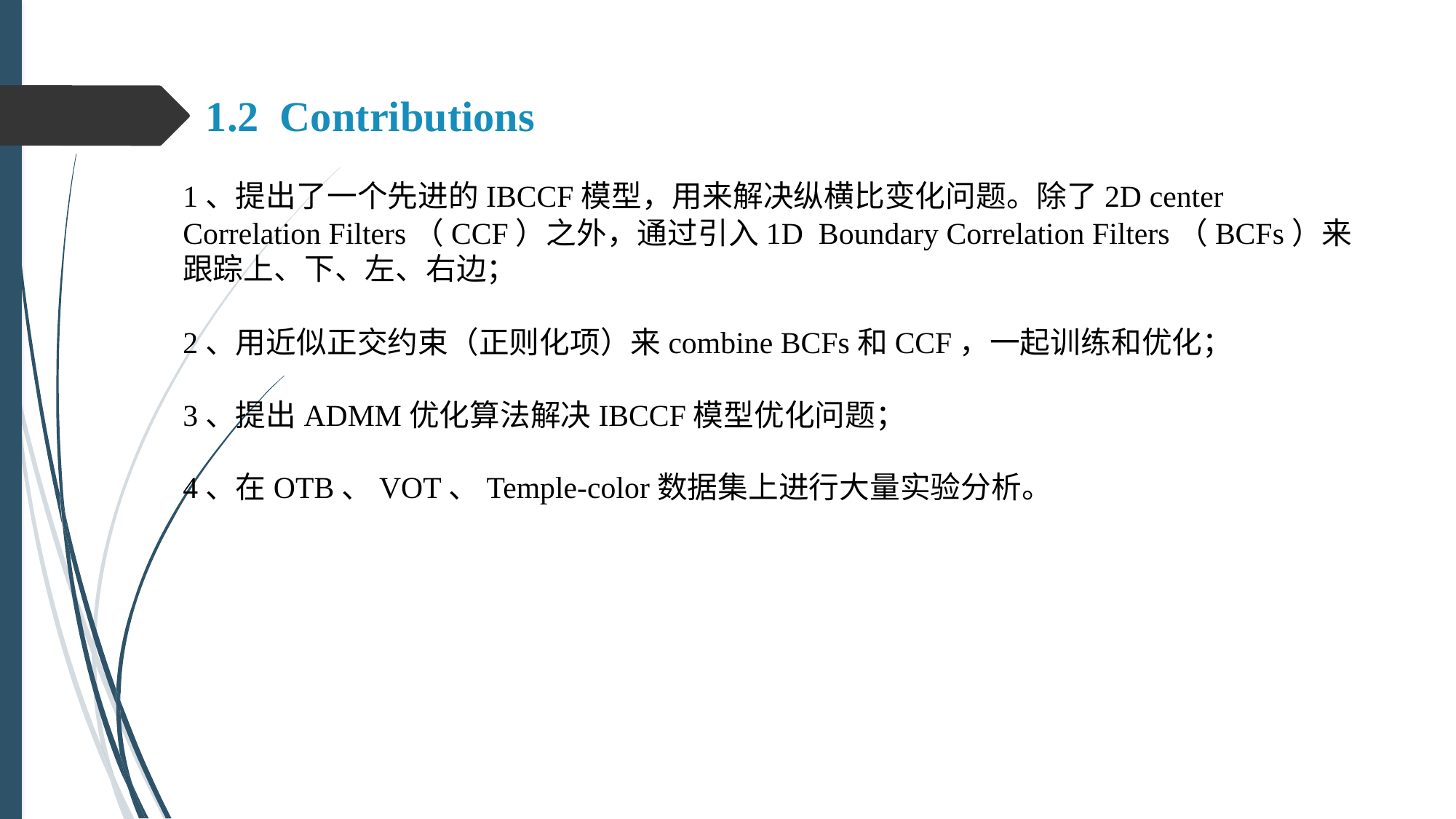

1.2  Contributions
1、提出了一个先进的IBCCF模型，用来解决纵横比变化问题。除了2D center Correlation Filters（CCF）之外，通过引入1D  Boundary Correlation Filters（BCFs）来跟踪上、下、左、右边；

2、用近似正交约束（正则化项）来combine BCFs和CCF，一起训练和优化；

3、提出ADMM优化算法解决IBCCF模型优化问题；

4、在OTB、VOT、Temple-color数据集上进行大量实验分析。